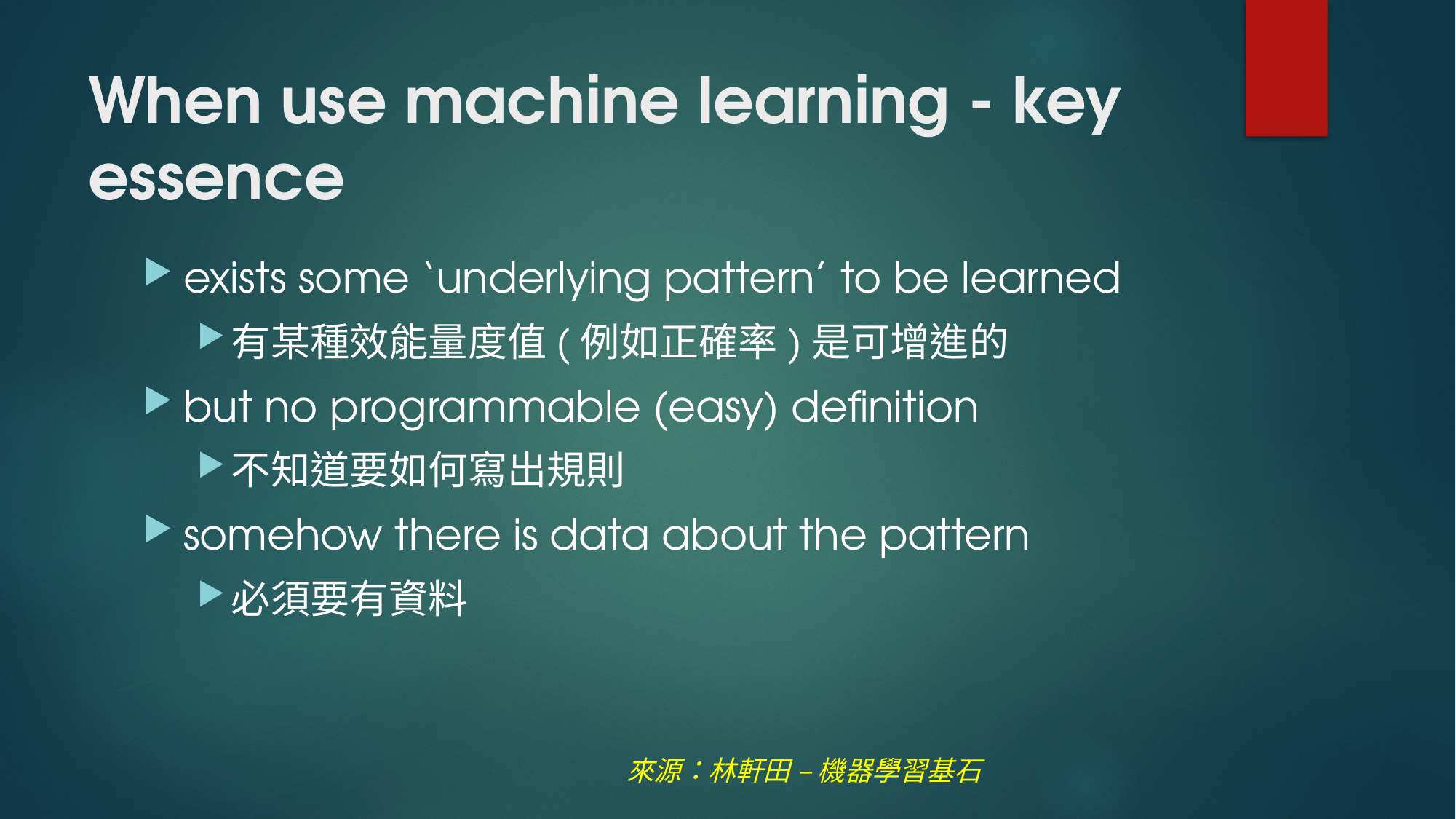

# When use machine learning - key essence
exists some ‘underlying pattern’ to be learned
有某種效能量度值(例如正確率)是可增進的
but no programmable (easy) definition
不知道要如何寫出規則
somehow there is data about the pattern
必須要有資料

來源：林軒田 – 機器學習基石